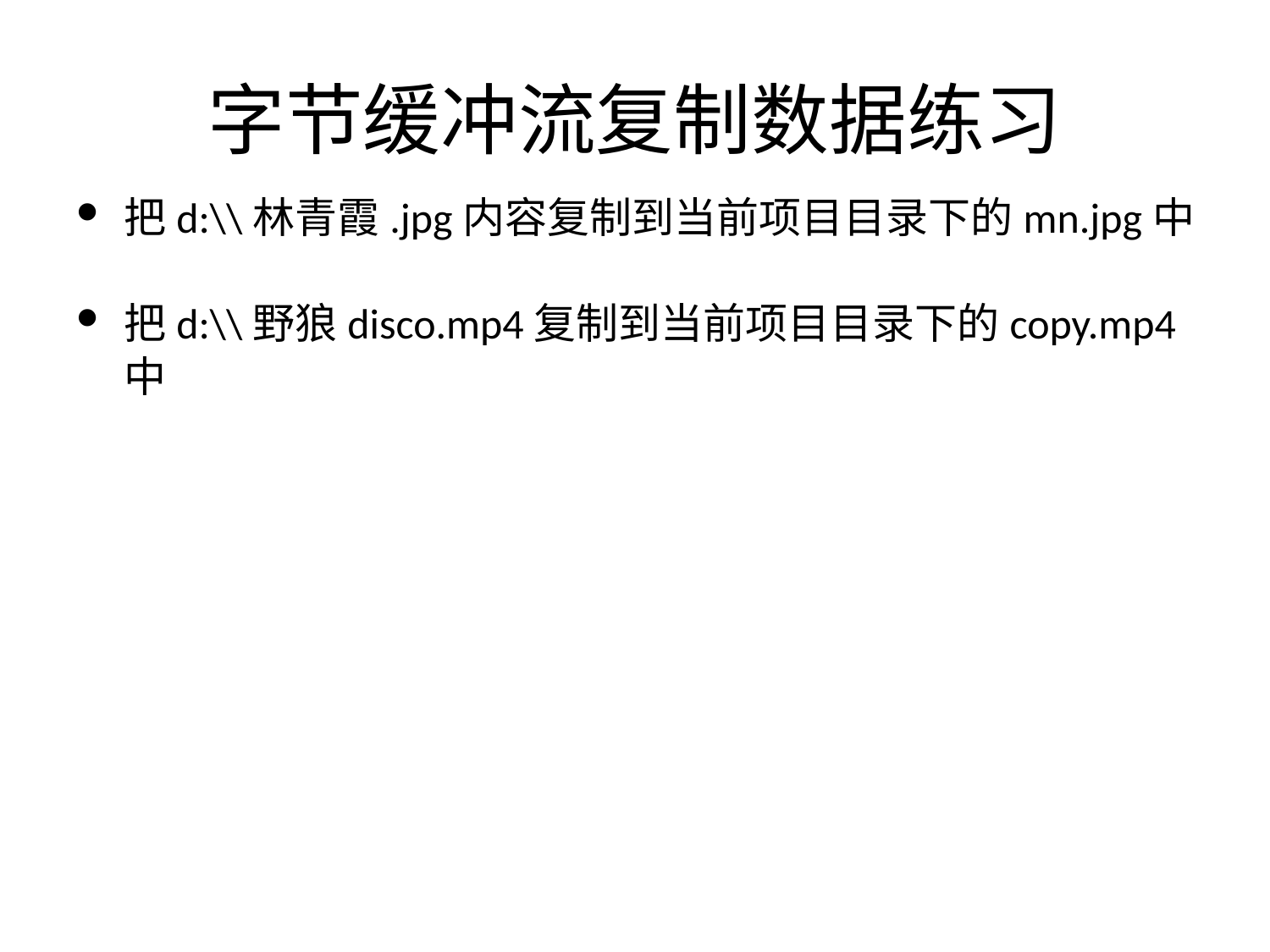

# 字节缓冲流复制数据练习
把d:\\林青霞.jpg内容复制到当前项目目录下的mn.jpg中

把d:\\野狼disco.mp4复制到当前项目目录下的copy.mp4中